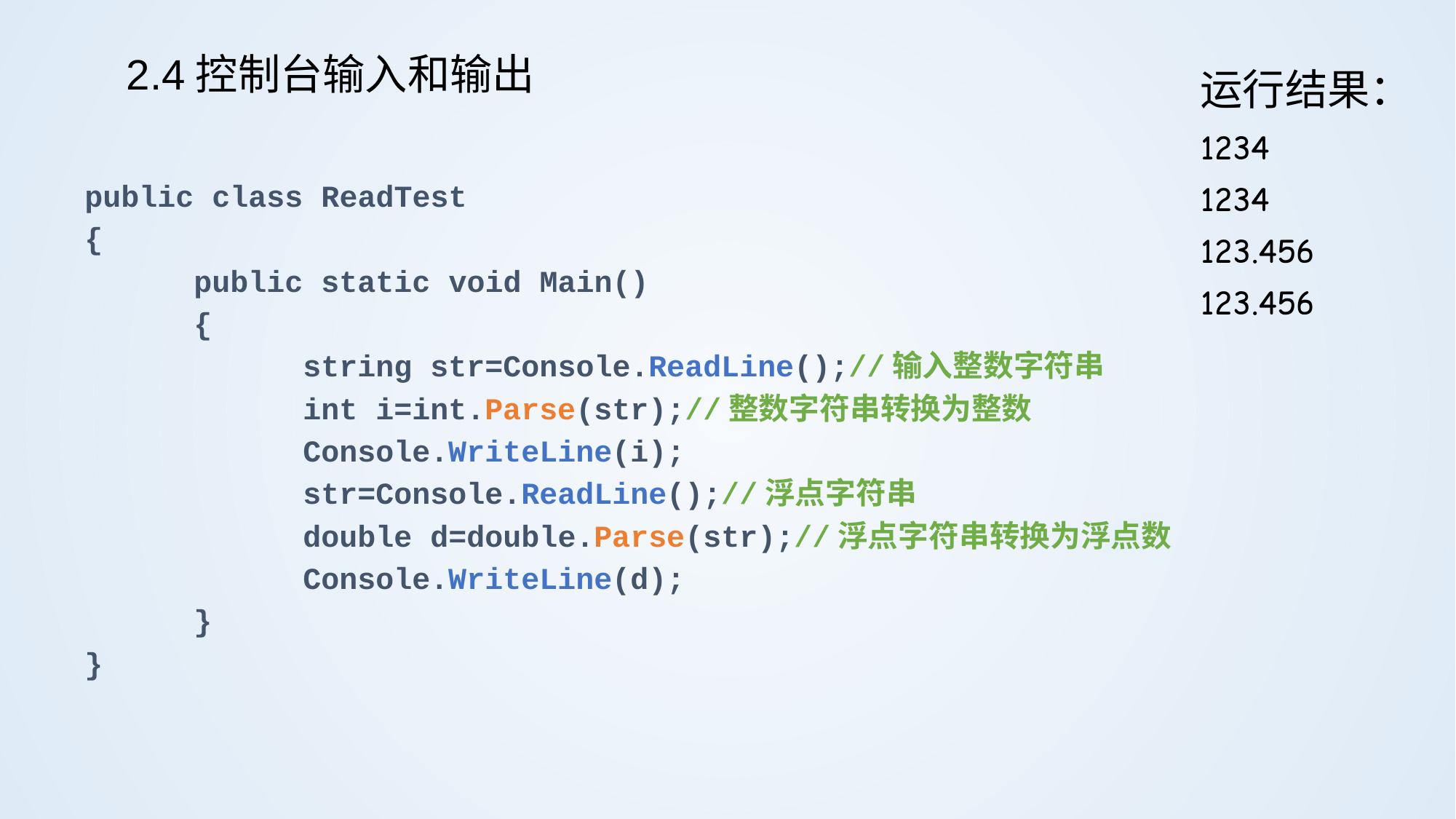

# 2.4控制台输入和输出
运行结果：
1234
1234
123.456
123.456
public class ReadTest
{
	public static void Main()
	{
		string str=Console.ReadLine();//输入整数字符串
		int i=int.Parse(str);//整数字符串转换为整数
		Console.WriteLine(i);
		str=Console.ReadLine();//浮点字符串
		double d=double.Parse(str);//浮点字符串转换为浮点数
		Console.WriteLine(d);
	}
}